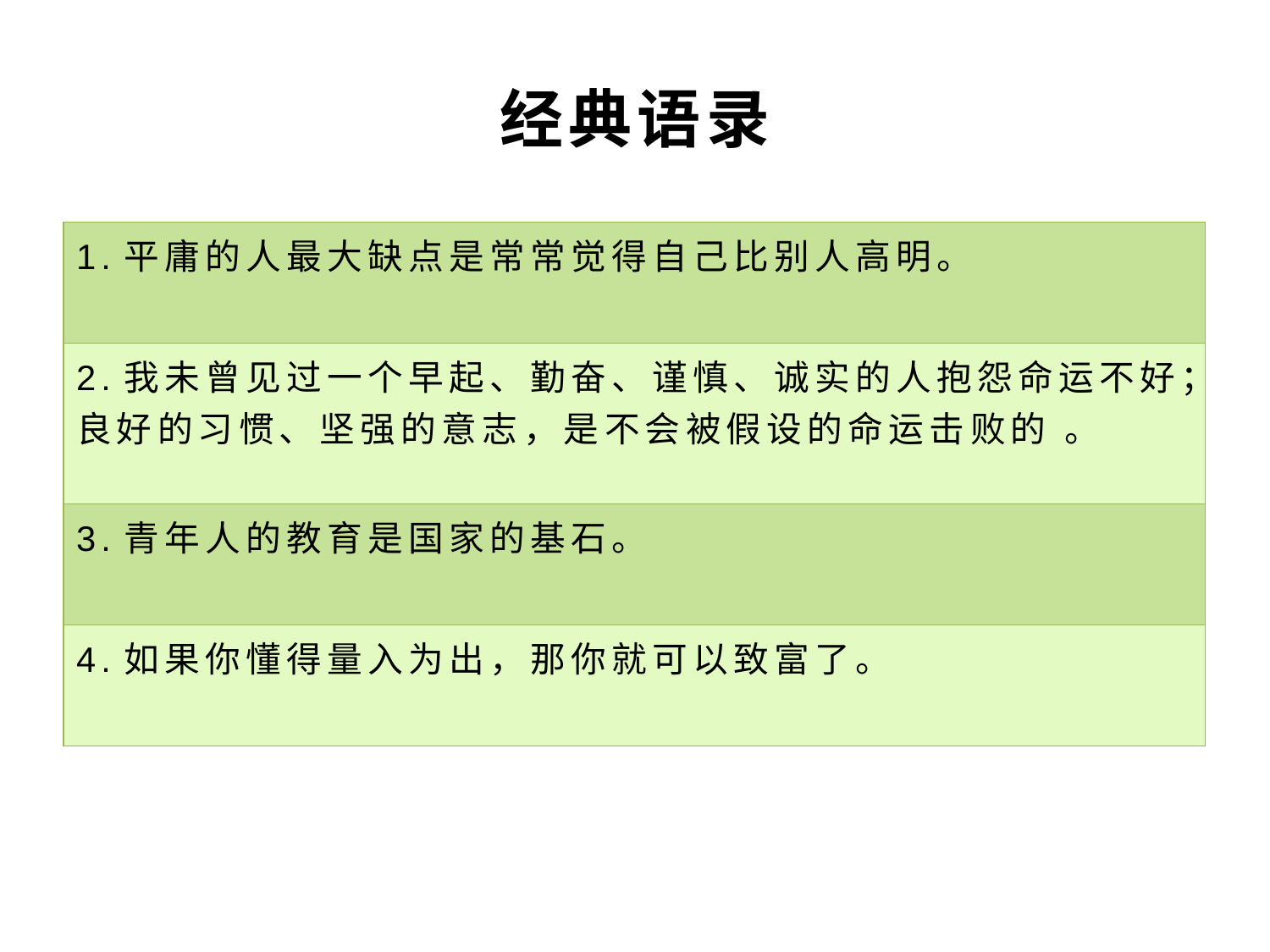

# 经典语录
| 1.平庸的人最大缺点是常常觉得自己比别人高明。 |
| --- |
| 2.我未曾见过一个早起、勤奋、谨慎、诚实的人抱怨命运不好；良好的习惯、坚强的意志，是不会被假设的命运击败的 。 |
| 3.青年人的教育是国家的基石。 |
| 4.如果你懂得量入为出，那你就可以致富了。 |